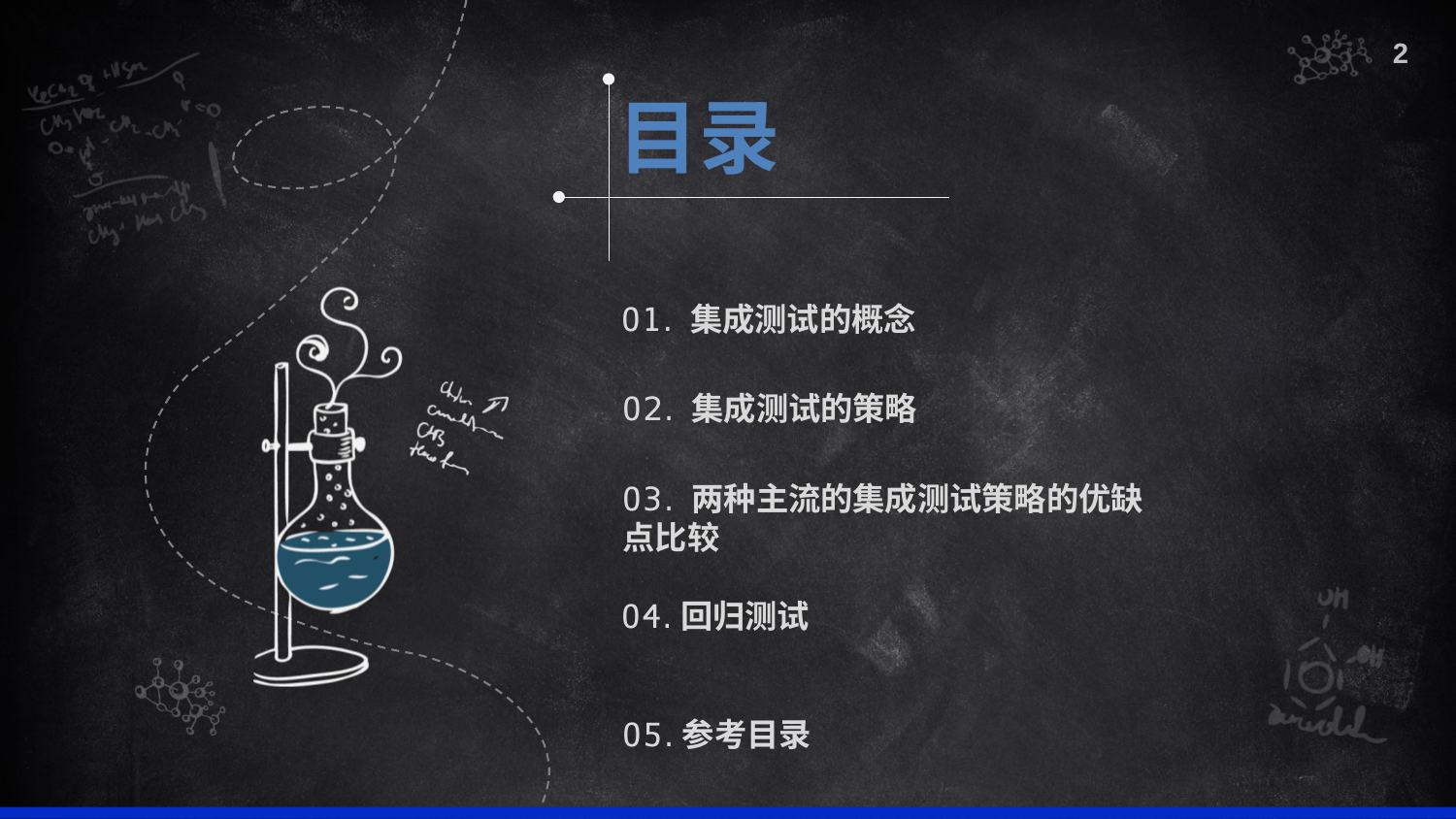

目录
01. 集成测试的概念
02. 集成测试的策略
03. 两种主流的集成测试策略的优缺点比较
04.回归测试
05.参考目录